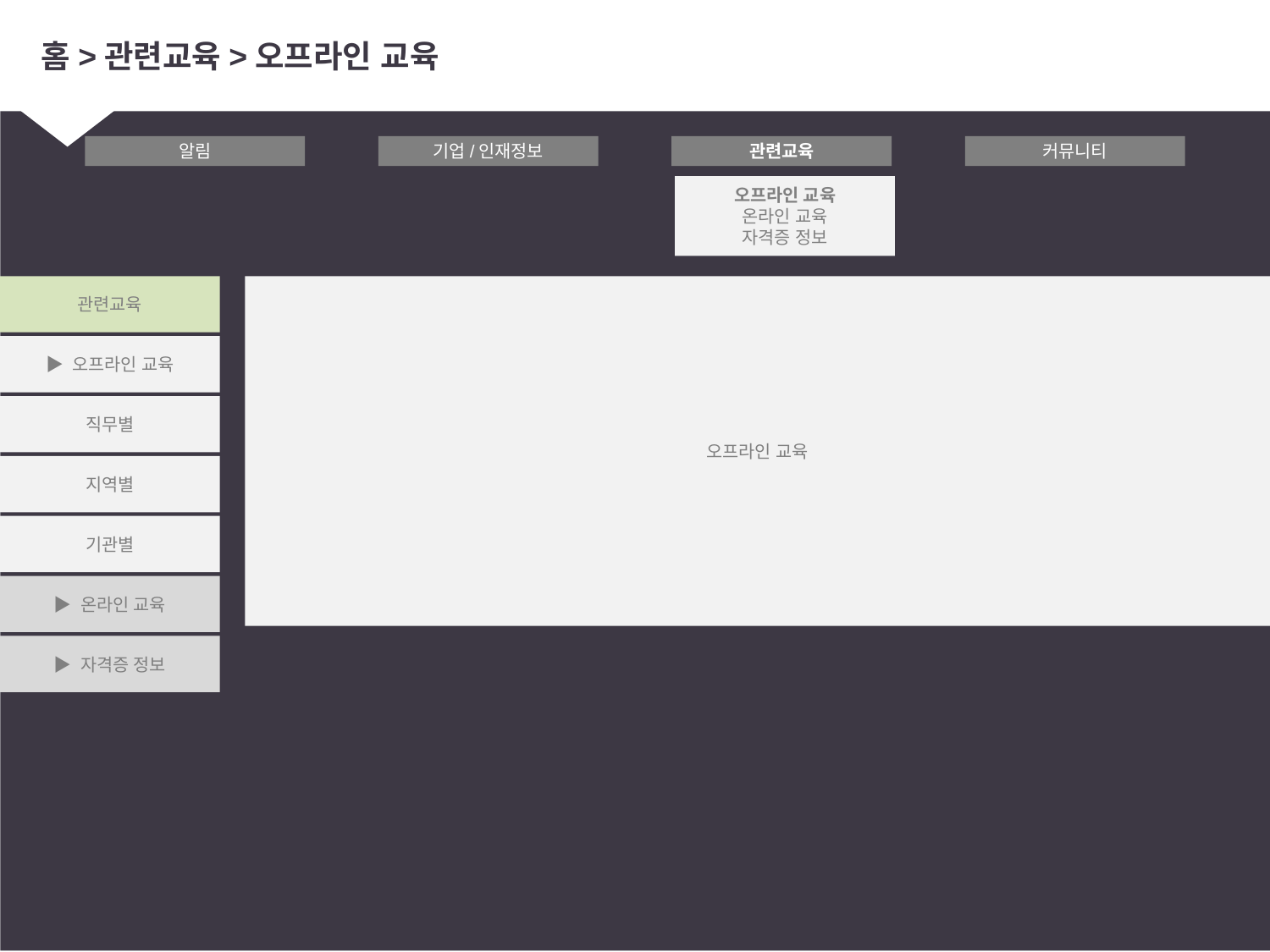

# 홈>관련교육>오프라인 교육
알림
기업/인재정보
관련교육
커뮤니티
오프라인 교육
온라인 교육
자격증 정보
관련교육
오프라인 교육
▶ 오프라인 교육
직무별
지역별
기관별
▶ 온라인 교육
▶ 자격증 정보